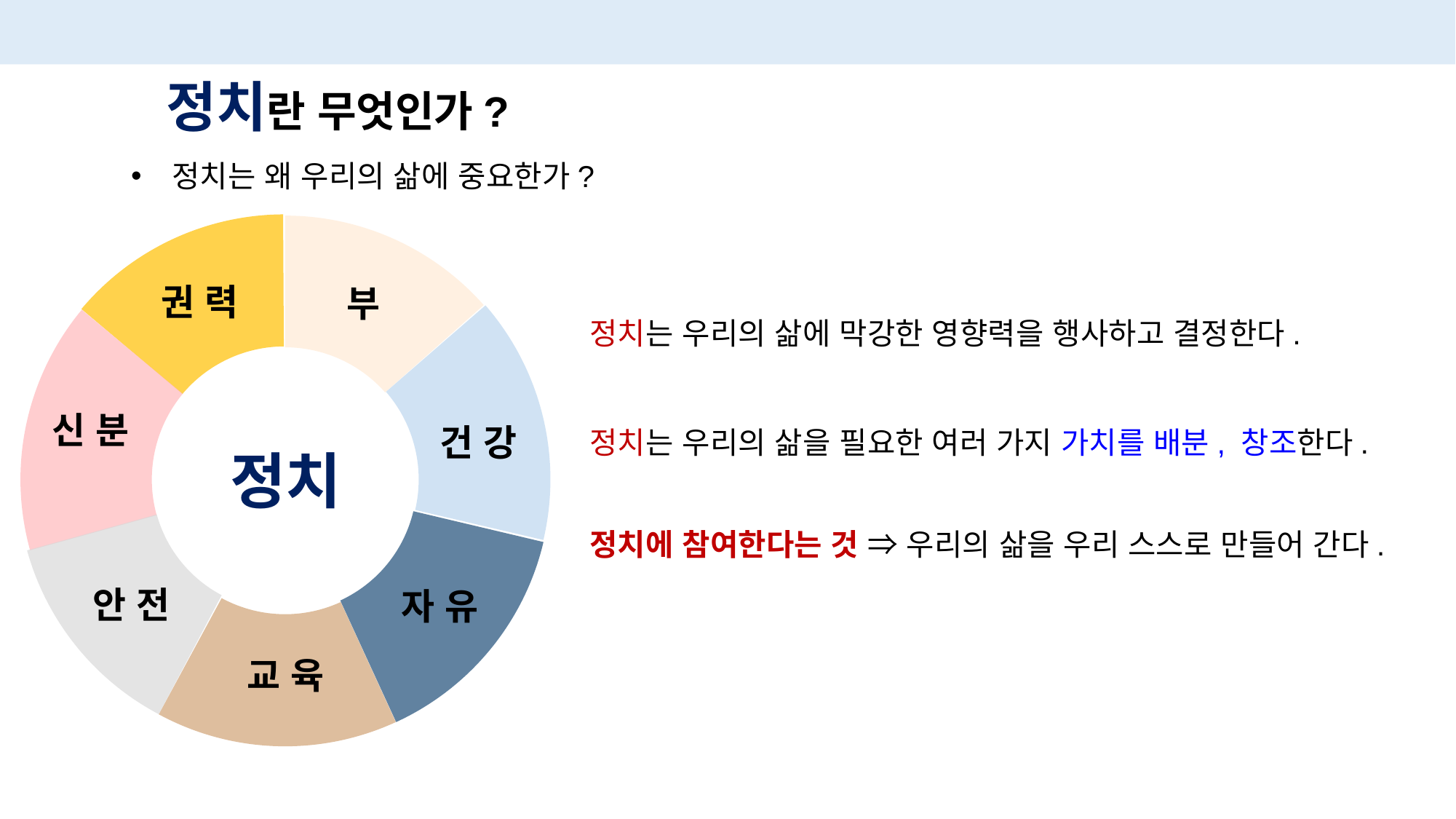

정치란 무엇인가?
정치는 왜 우리의 삶에 중요한가?

안 전

건 강

신 분

권 력

교 육

자 유

부
 정치는 우리의 삶에 막강한 영향력을 행사하고 결정한다.
 정치는 우리의 삶을 필요한 여러 가지 가치를 배분, 창조한다.
정치
 정치에 참여한다는 것 ⇒ 우리의 삶을 우리 스스로 만들어 간다.